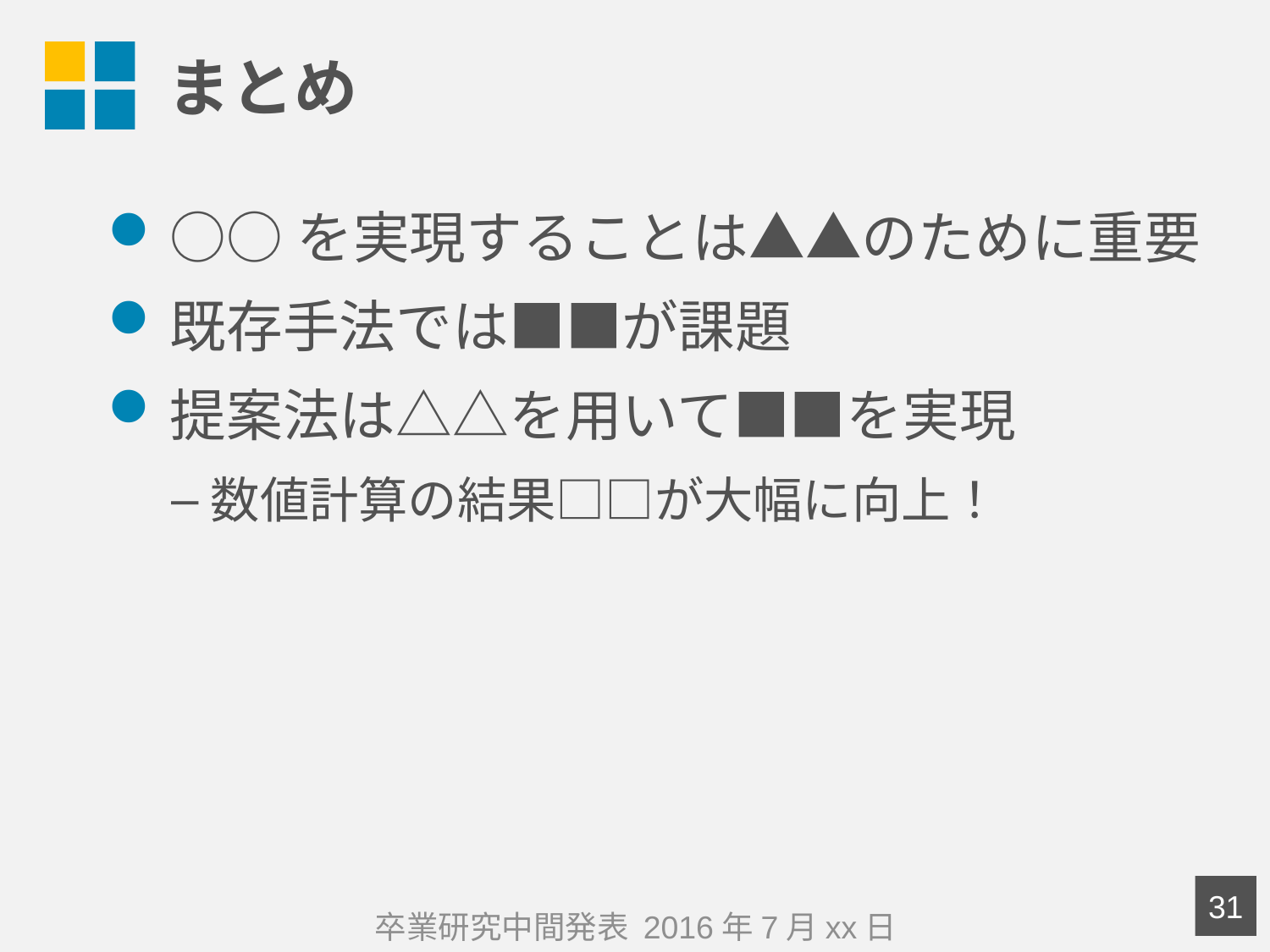

# まとめ
○○を実現することは▲▲のために重要
既存手法では■■が課題
提案法は△△を用いて■■を実現
数値計算の結果□□が大幅に向上！

31
卒業研究中間発表 2016年7月xx日